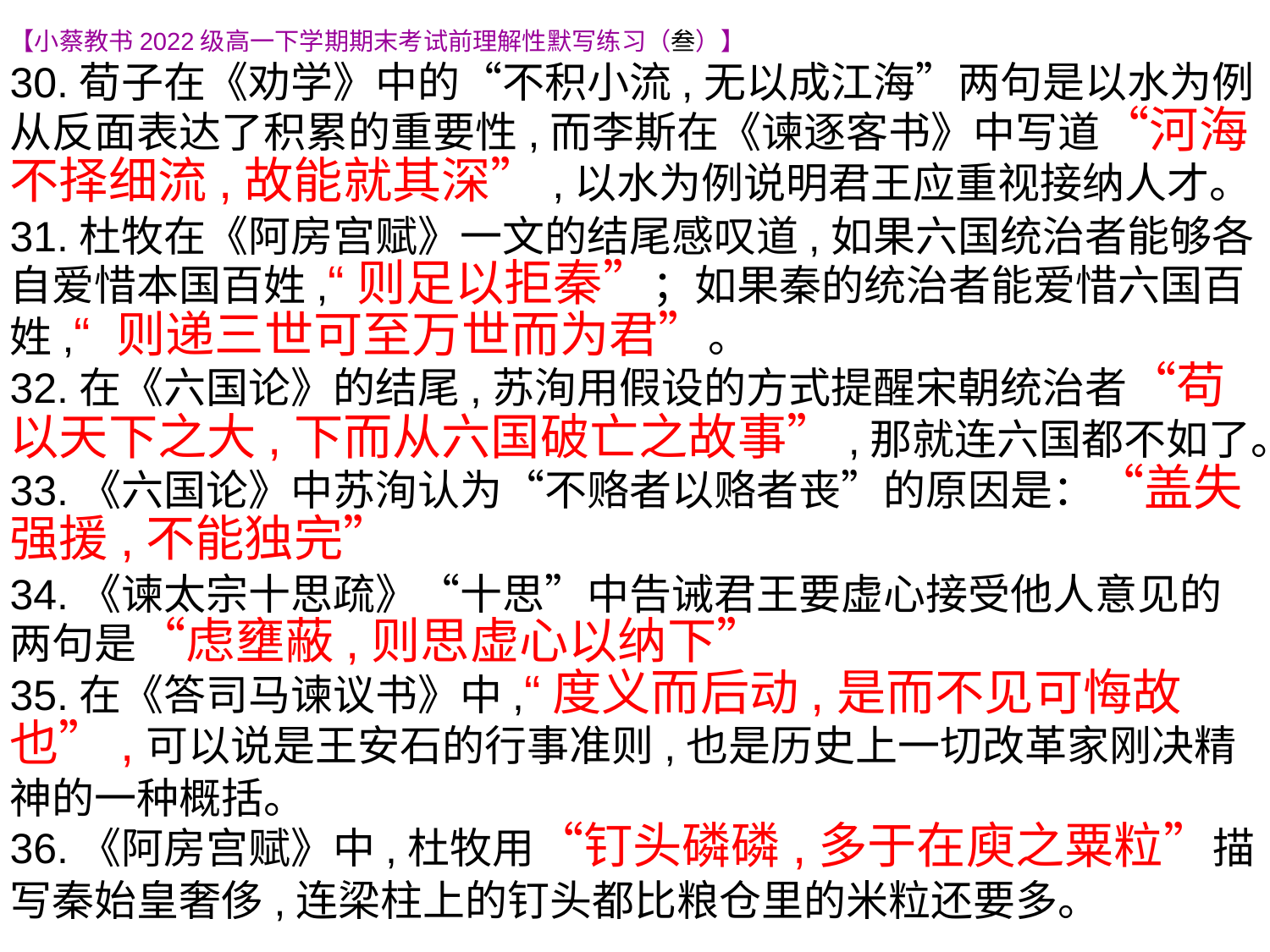

【小蔡教书2022级高一下学期期末考试前理解性默写练习（叁）】
30.荀子在《劝学》中的“不积小流,无以成江海”两句是以水为例从反面表达了积累的重要性,而李斯在《谏逐客书》中写道“河海不择细流,故能就其深”,以水为例说明君王应重视接纳人才。31.杜牧在《阿房宫赋》一文的结尾感叹道,如果六国统治者能够各自爱惜本国百姓,“则足以拒秦”；如果秦的统治者能爱惜六国百姓,“ 则递三世可至万世而为君”。
32.在《六国论》的结尾,苏洵用假设的方式提醒宋朝统治者“苟以天下之大,下而从六国破亡之故事”,那就连六国都不如了。
33.《六国论》中苏洵认为“不赂者以赂者丧”的原因是：“盖失强援,不能独完”
34.《谏太宗十思疏》“十思”中告诫君王要虚心接受他人意见的两句是“虑壅蔽,则思虚心以纳下”
35.在《答司马谏议书》中,“度义而后动,是而不见可悔故也”,可以说是王安石的行事准则,也是历史上一切改革家刚决精神的一种概括。
36.《阿房宫赋》中,杜牧用“钉头磷磷,多于在庾之粟粒”描写秦始皇奢侈,连梁柱上的钉头都比粮仓里的米粒还要多。